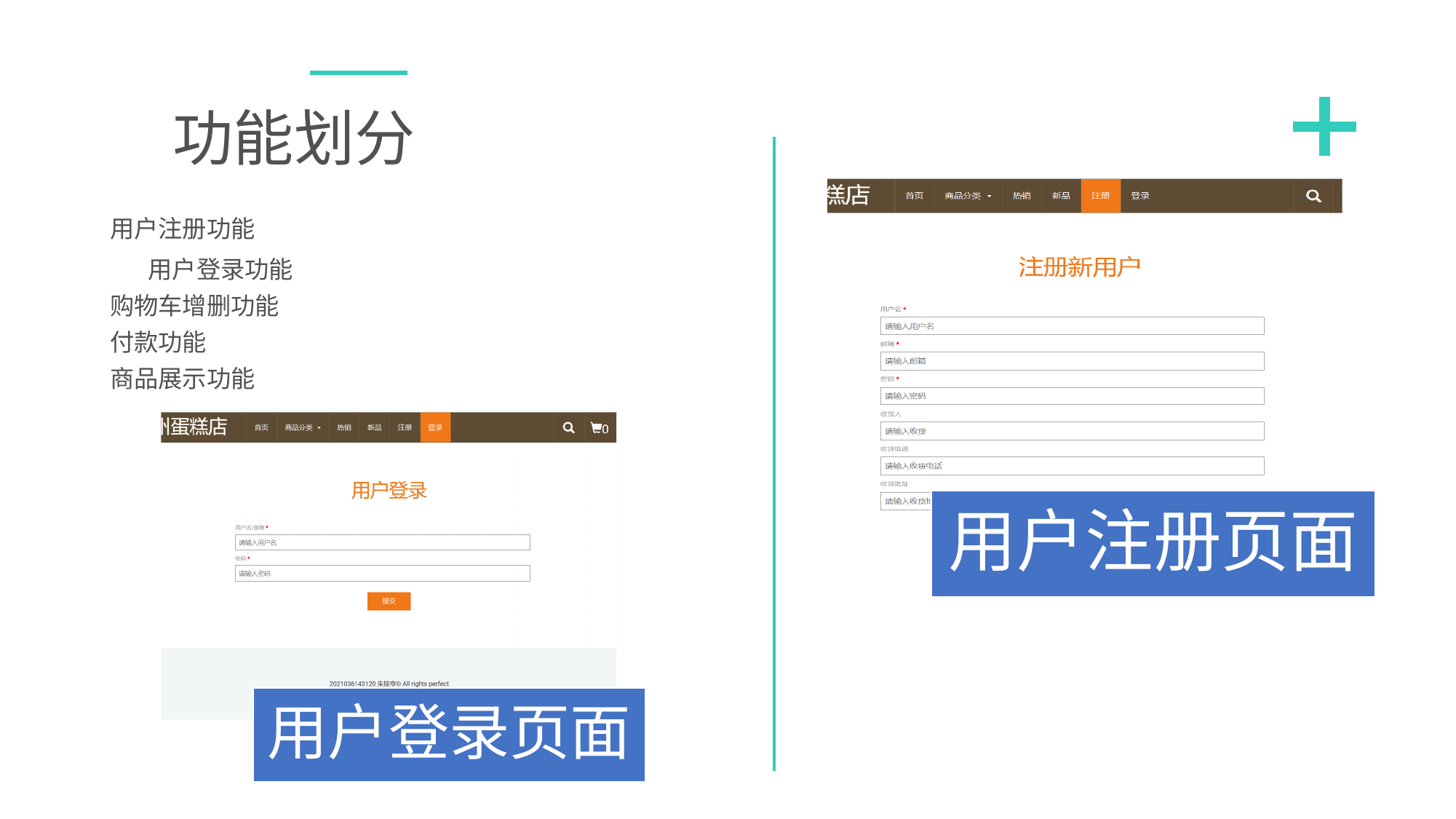

功能划分
用户注册页面
         用户注册功能
              用户登录功能
         购物车增删功能
         付款功能
         商品展示功能

用户登录页面